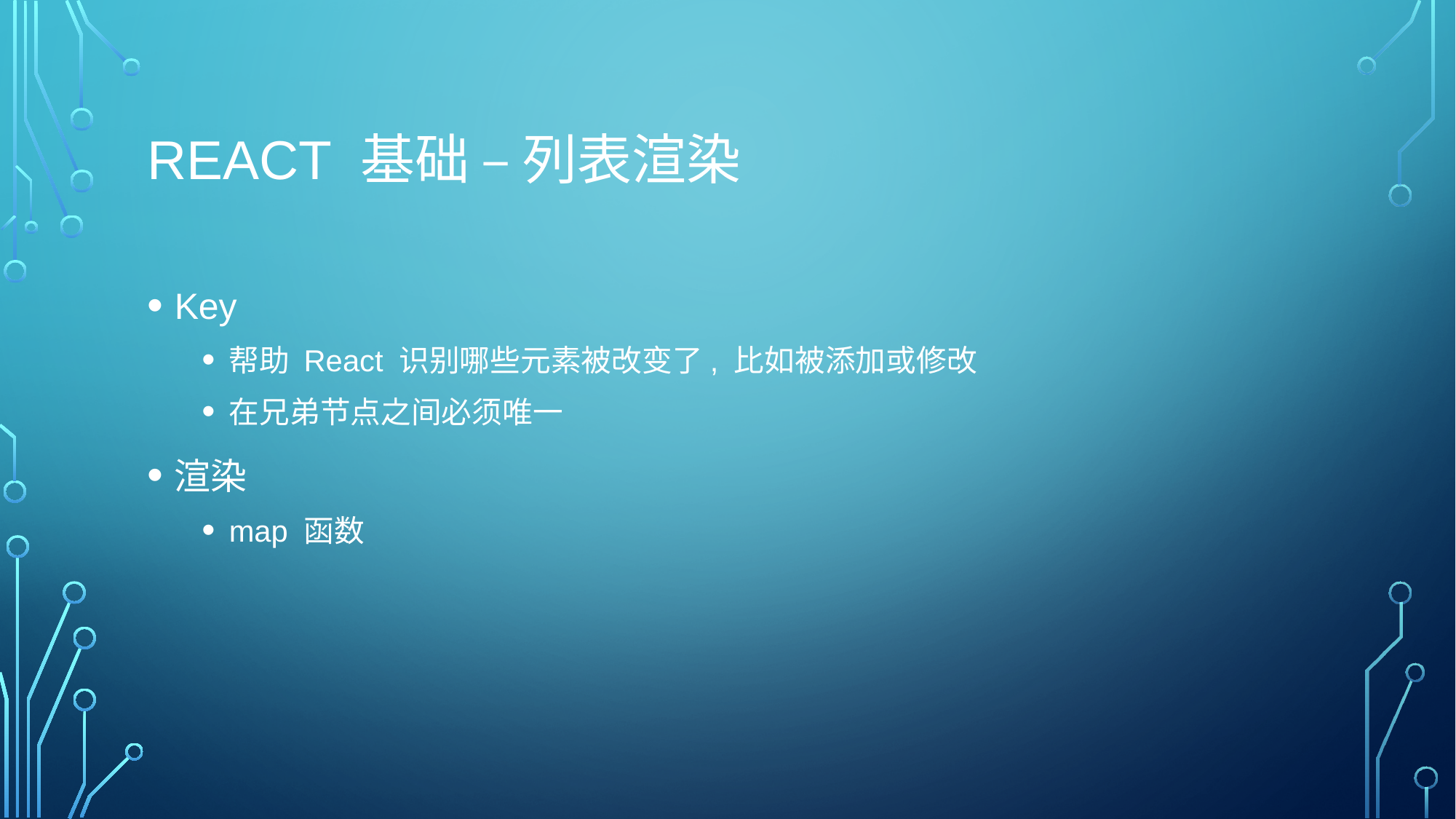

# React 基础 – 列表渲染
Key
帮助 React 识别哪些元素被改变了, 比如被添加或修改
在兄弟节点之间必须唯一
渲染
map 函数